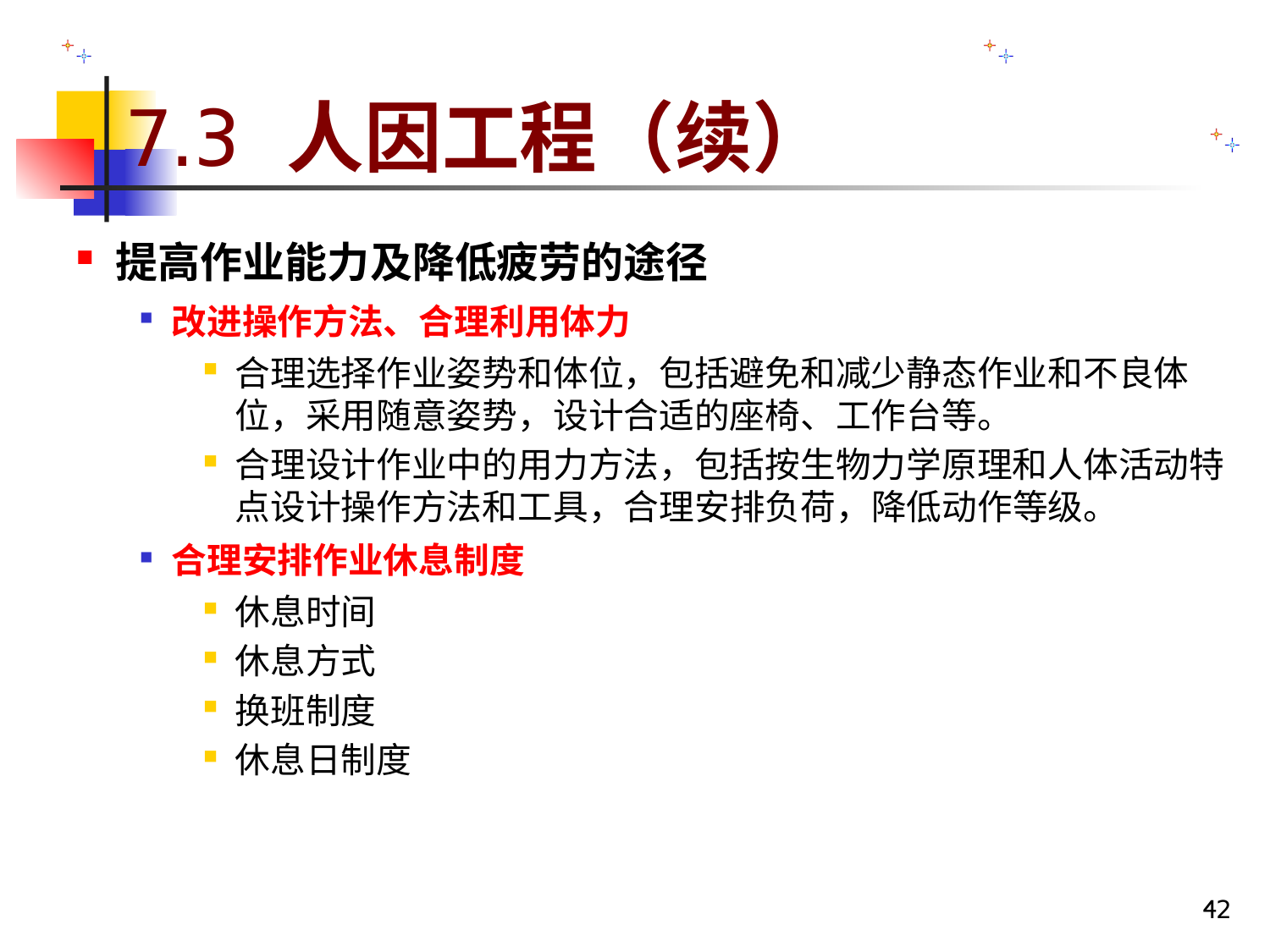

# 7.3 人因工程（续）
提高作业能力及降低疲劳的途径
改进操作方法、合理利用体力
合理选择作业姿势和体位，包括避免和减少静态作业和不良体位，采用随意姿势，设计合适的座椅、工作台等。
合理设计作业中的用力方法，包括按生物力学原理和人体活动特点设计操作方法和工具，合理安排负荷，降低动作等级。
合理安排作业休息制度
休息时间
休息方式
换班制度
休息日制度

42